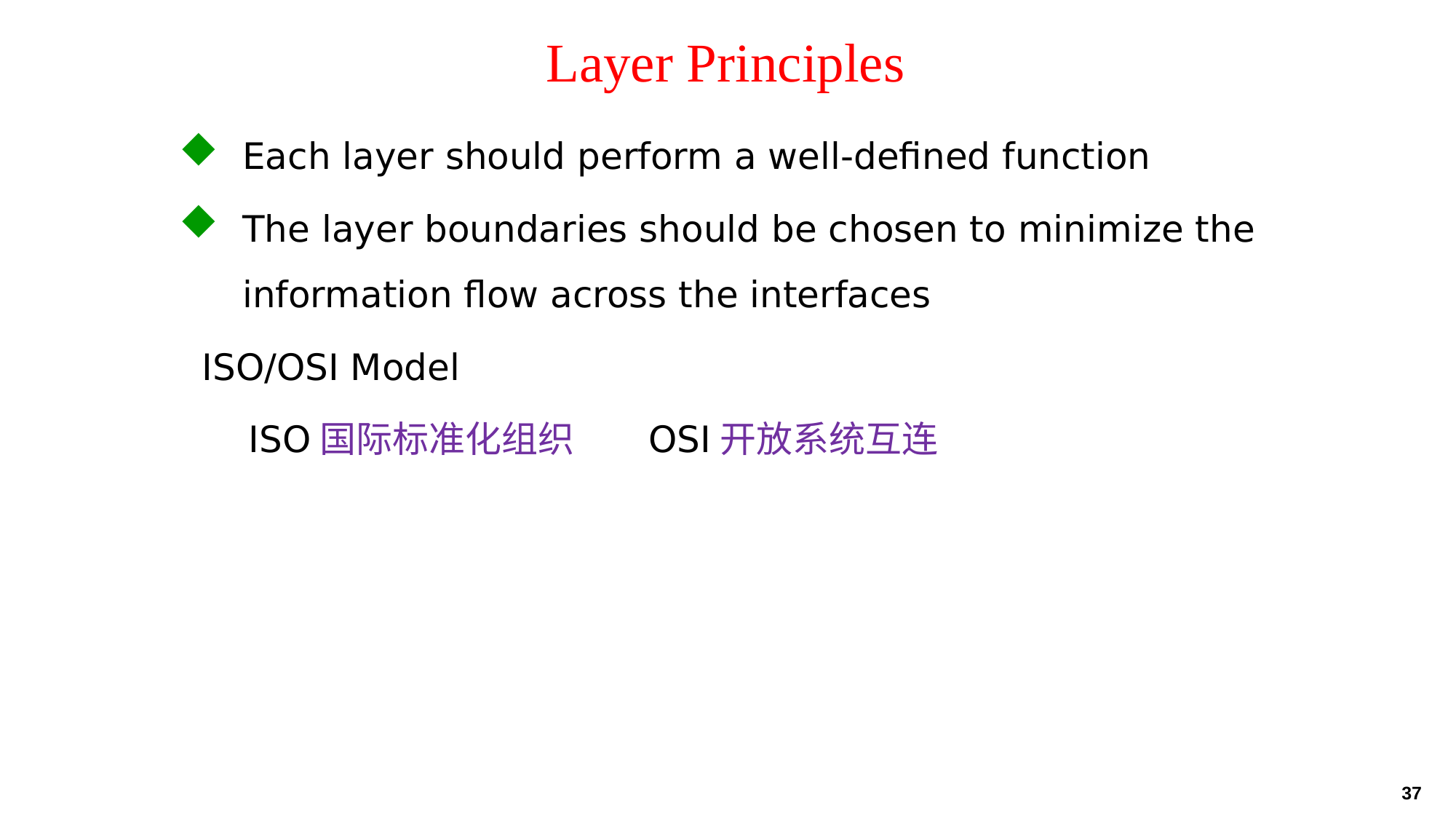

# Layer Principles
Each layer should perform a well-defined function
The layer boundaries should be chosen to minimize the information flow across the interfaces
  ISO/OSI Model
      ISO国际标准化组织        OSI开放系统互连